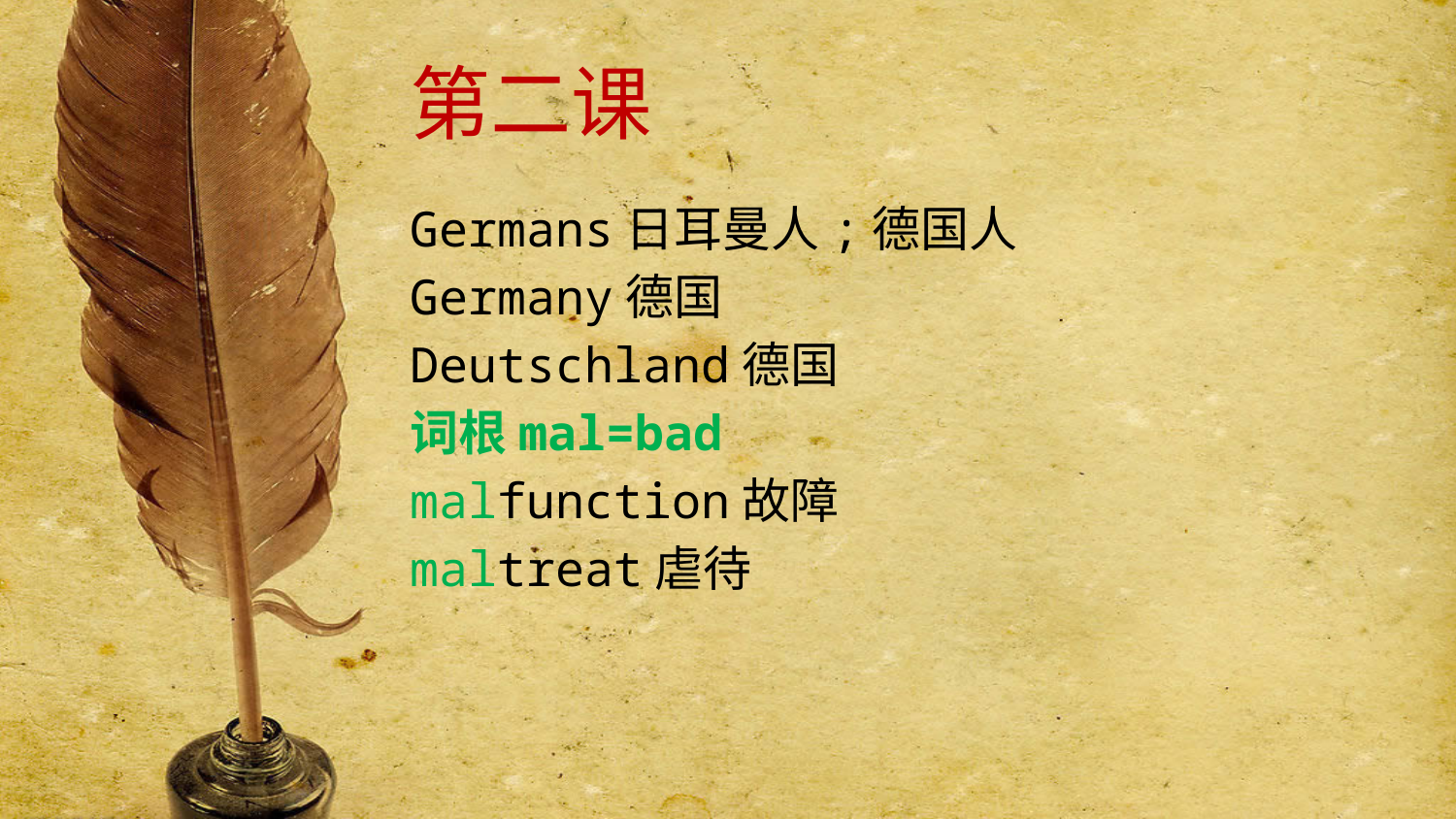

# 第二课
Germans日耳曼人;德国人
Germany德国
Deutschland德国
词根mal=bad
malfunction故障
maltreat虐待